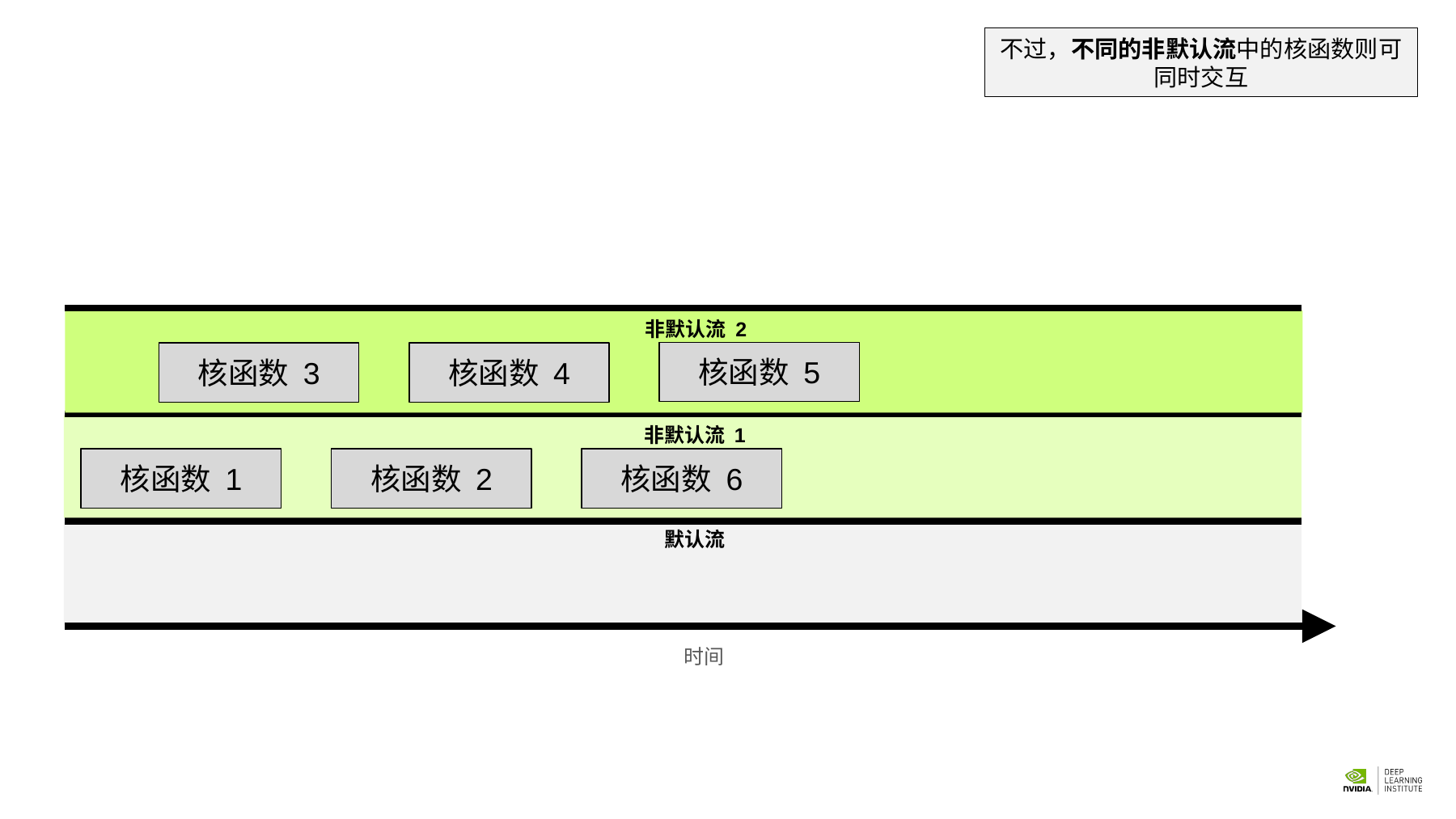

不过，不同的非默认流中的核函数则可同时交互

非默认流 2
核函数 5
核函数 3
核函数 4

非默认流 1
核函数 1
核函数 2
核函数 6

# 默认流
时间